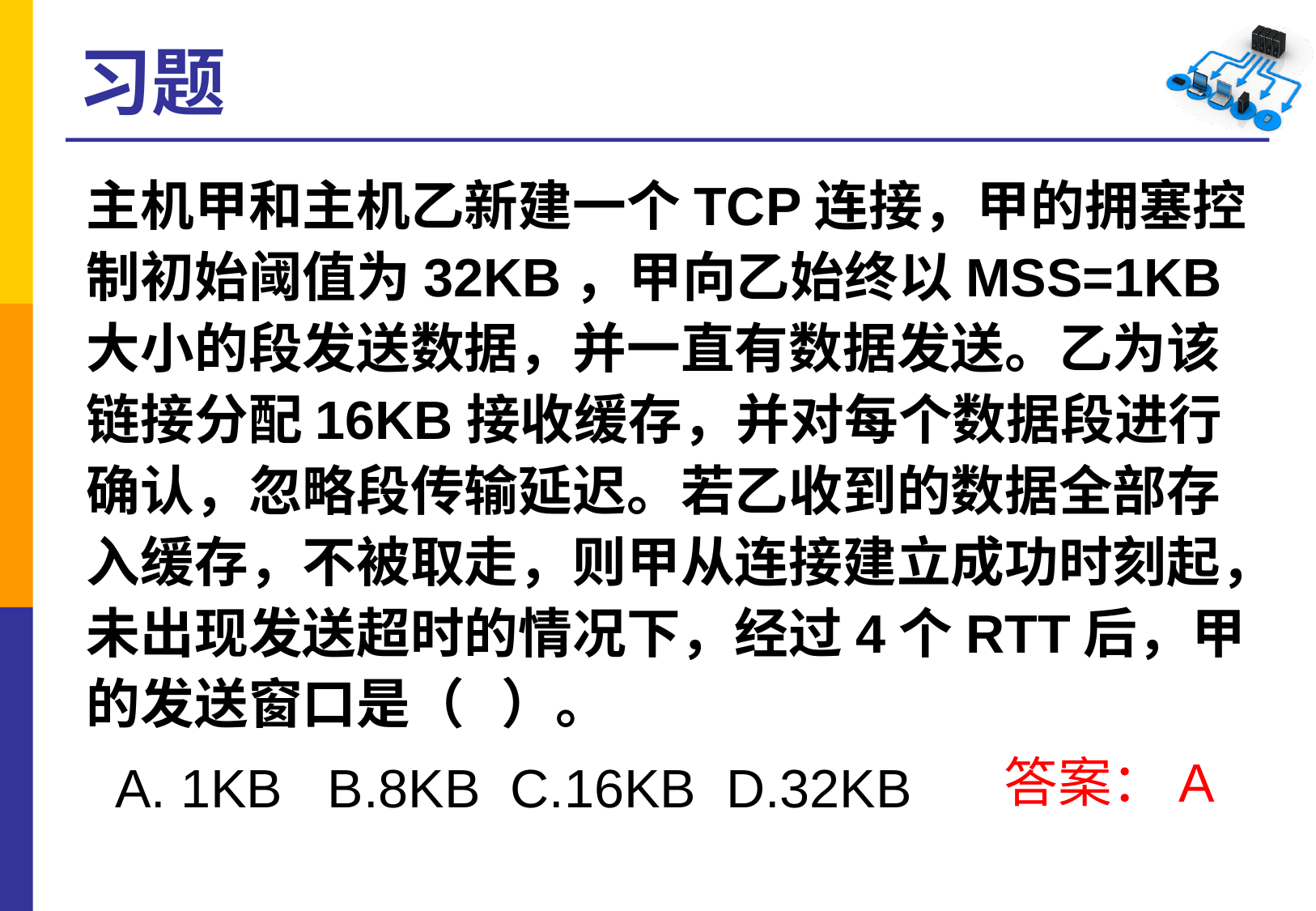

# 习题
主机甲和主机乙新建一个TCP连接，甲的拥塞控制初始阈值为32KB，甲向乙始终以MSS=1KB大小的段发送数据，并一直有数据发送。乙为该链接分配16KB接收缓存，并对每个数据段进行确认，忽略段传输延迟。若乙收到的数据全部存入缓存，不被取走，则甲从连接建立成功时刻起，未出现发送超时的情况下，经过4个RTT后，甲的发送窗口是（   ）。
答案：A
A. 1KB   B.8KB  C.16KB  D.32KB